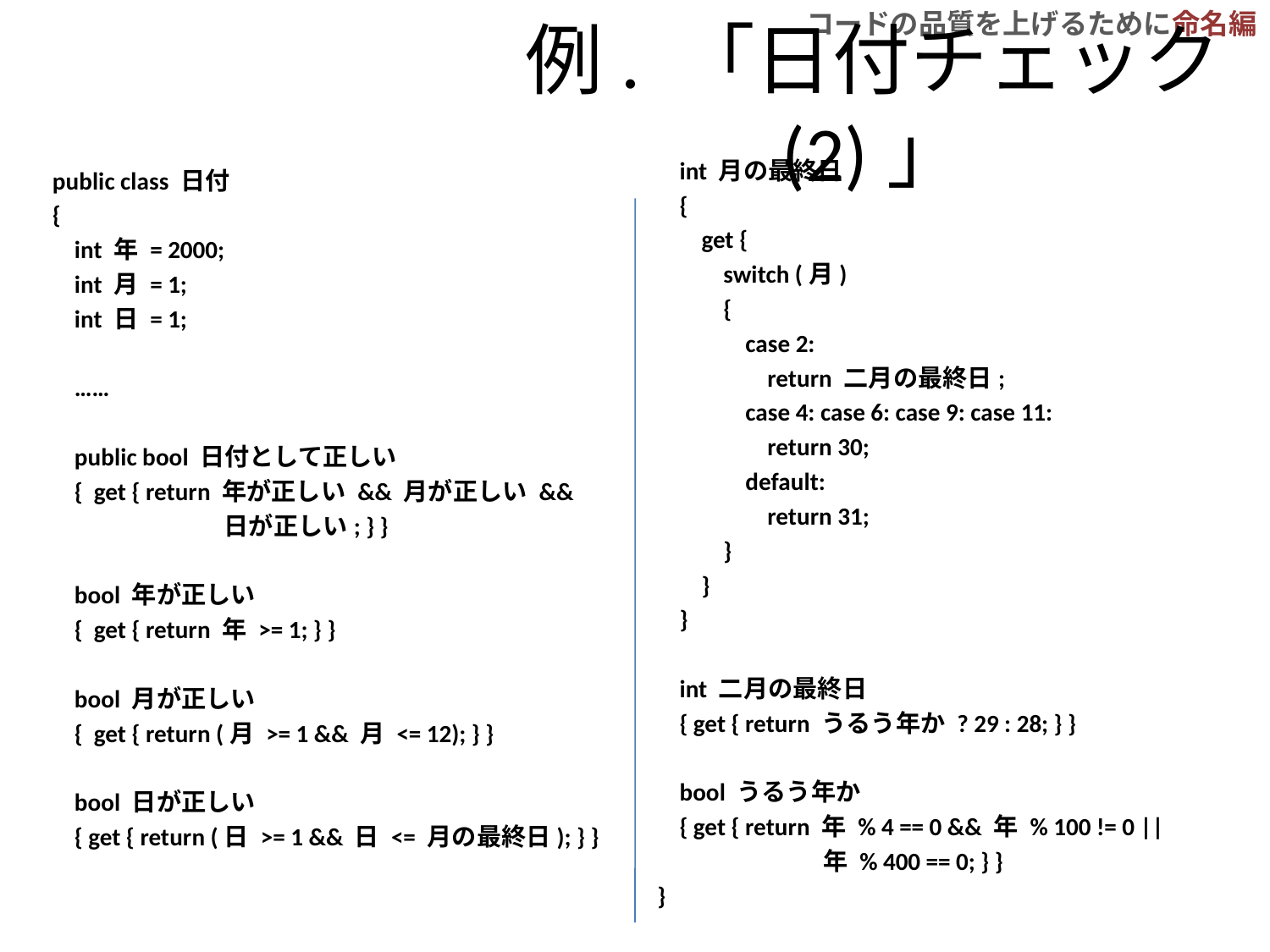

# 例. 「日付チェック (2)」
    int 月の最終日
    {
        get {
            switch (月)
            {
                case 2:
                    return 二月の最終日;
                case 4: case 6: case 9: case 11:
                    return 30;
                default:
                    return 31;
            }
        }
    }

    int 二月の最終日
    { get { return うるう年か ? 29 : 28; } }

    bool うるう年か
    { get { return 年 % 4 == 0 && 年 % 100 != 0 ||
                            年 % 400 == 0; } }
}
public class 日付
{
    int 年 = 2000;
    int 月 = 1;
    int 日 = 1;

    ……

    public bool 日付として正しい
    {  get { return 年が正しい && 月が正しい &&
                             日が正しい; } }

    bool 年が正しい
    {  get { return 年 >= 1; } }

    bool 月が正しい
    {  get { return (月 >= 1 && 月 <= 12); } }

    bool 日が正しい
    { get { return (日 >= 1 && 日 <= 月の最終日); } }